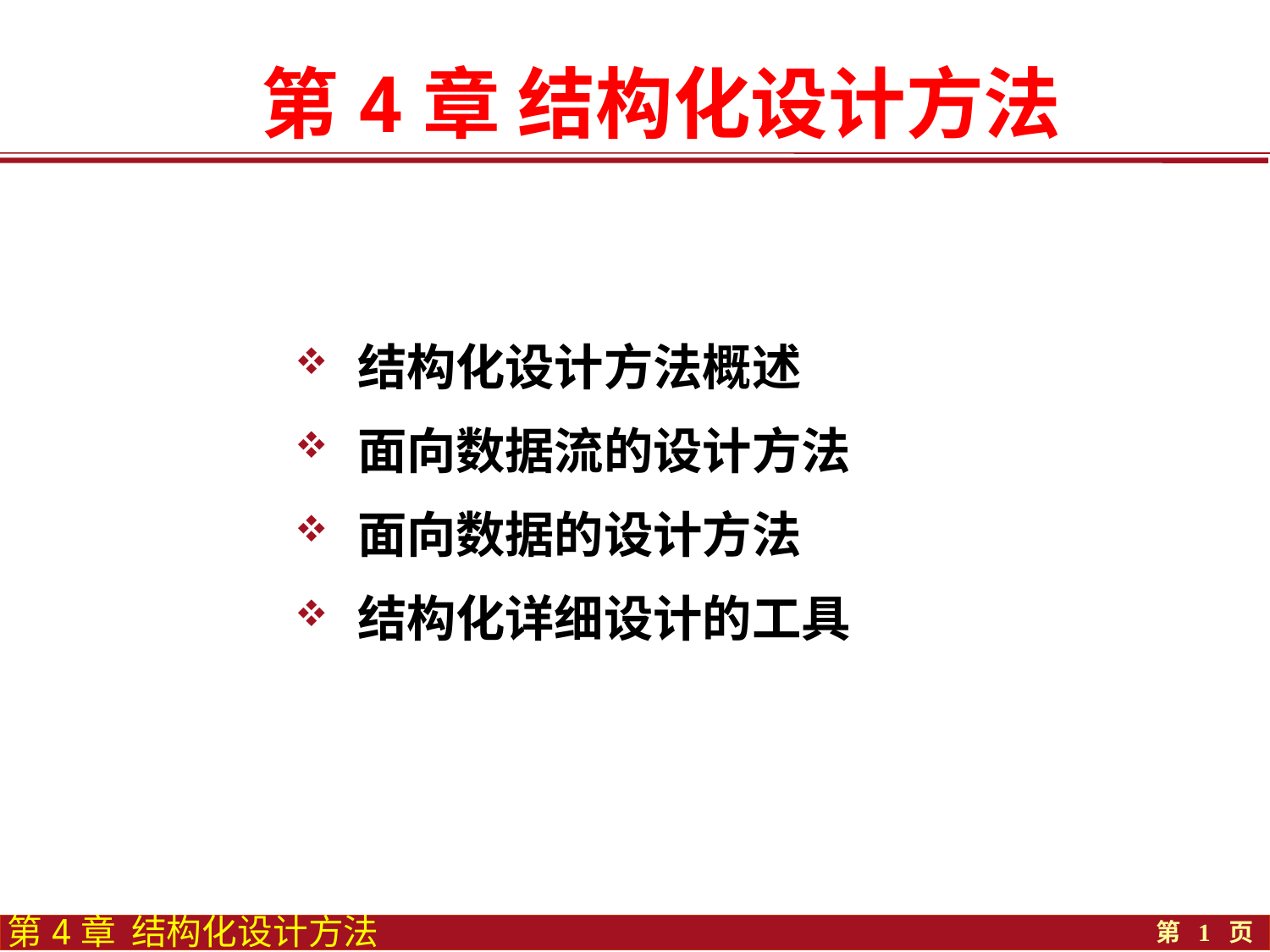

第4章 结构化设计方法
 结构化设计方法概述
 面向数据流的设计方法
 面向数据的设计方法
 结构化详细设计的工具